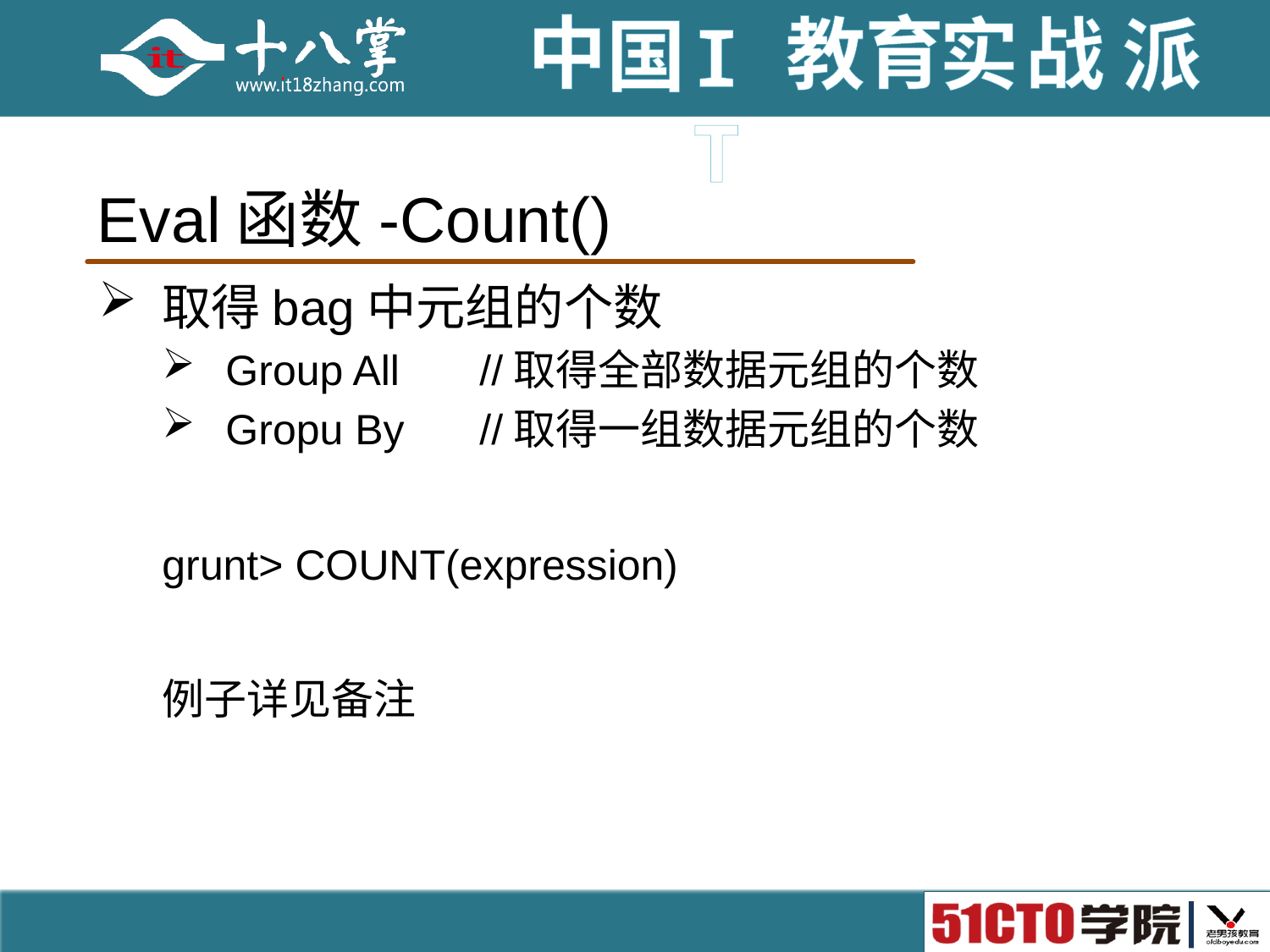

# Eval函数-Count()
取得bag中元组的个数
Group All	//取得全部数据元组的个数
Gropu By 	//取得一组数据元组的个数

grunt> COUNT(expression)

例子详见备注